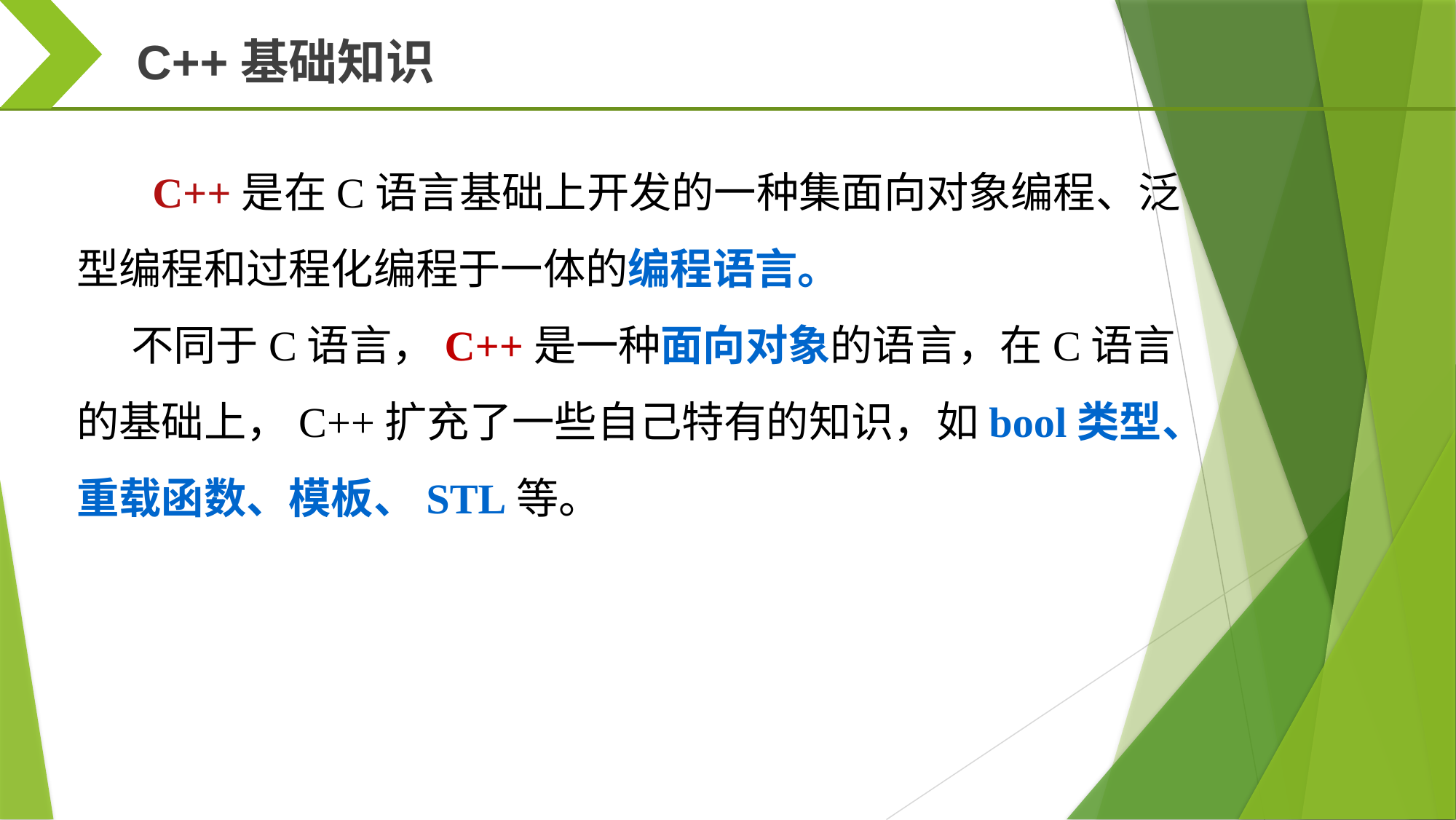

C++基础知识
  C++是在C语言基础上开发的一种集面向对象编程、泛型编程和过程化编程于一体的编程语言。
不同于C语言，C++是一种面向对象的语言，在C语言的基础上，C++扩充了一些自己特有的知识，如bool类型、重载函数、模板、STL等。